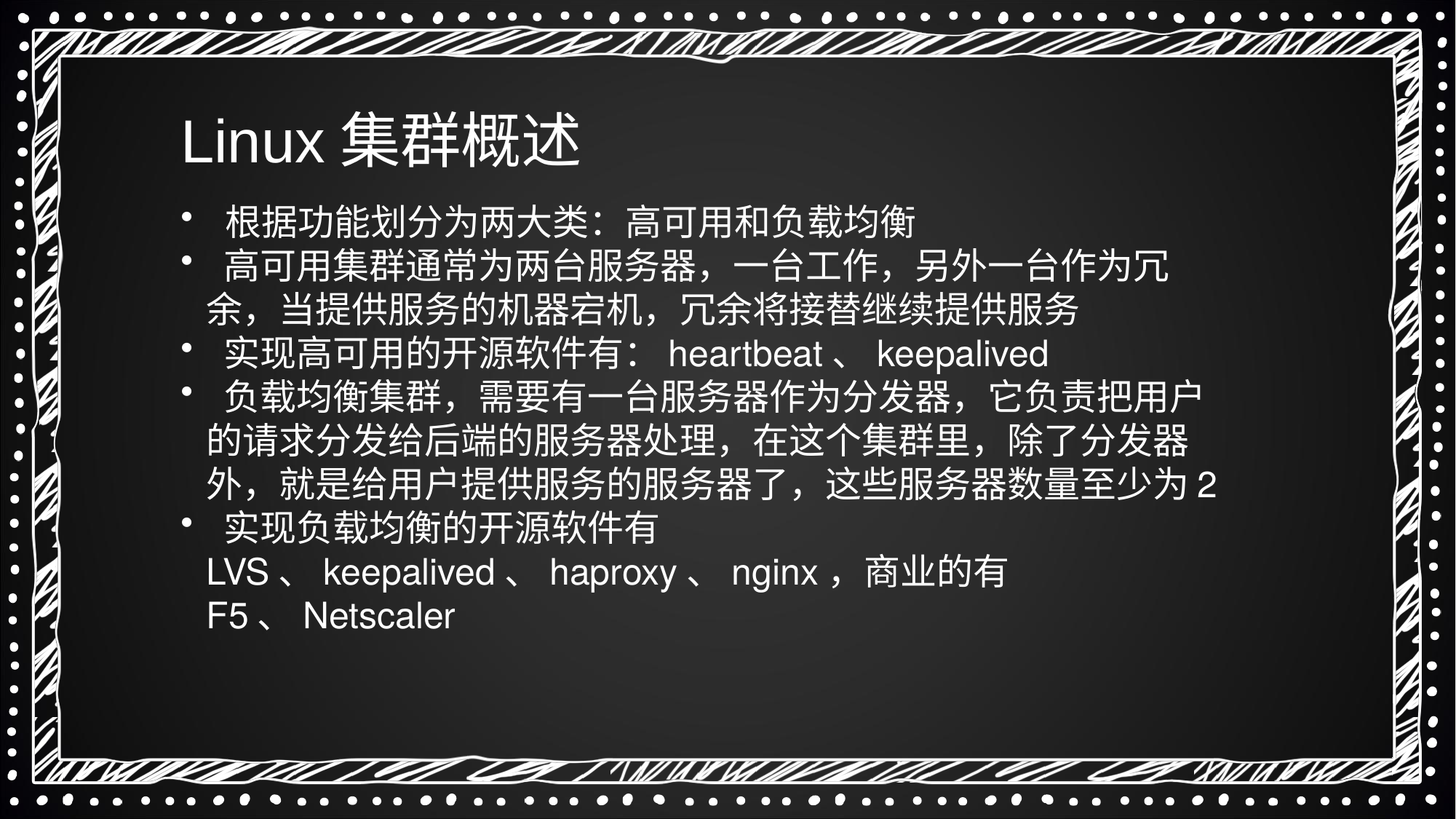

Linux集群概述
 根据功能划分为两大类：高可用和负载均衡
 高可用集群通常为两台服务器，一台工作，另外一台作为冗余，当提供服务的机器宕机，冗余将接替继续提供服务
 实现高可用的开源软件有：heartbeat、keepalived
 负载均衡集群，需要有一台服务器作为分发器，它负责把用户的请求分发给后端的服务器处理，在这个集群里，除了分发器外，就是给用户提供服务的服务器了，这些服务器数量至少为2
 实现负载均衡的开源软件有LVS、keepalived、haproxy、nginx，商业的有F5、Netscaler